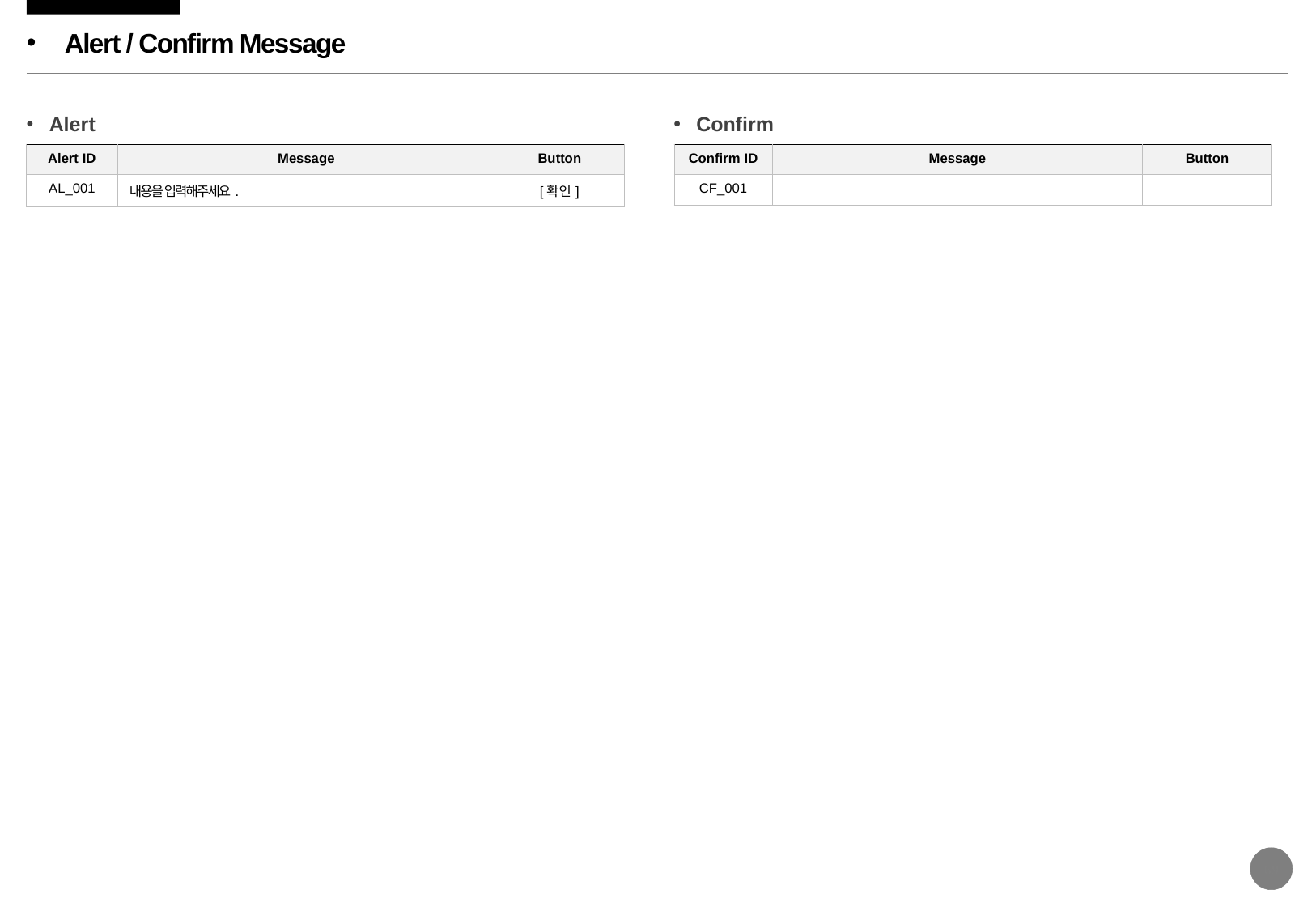

Alert / Confirm Message
Alert
Confirm
| Alert ID | Message | Button |
| --- | --- | --- |
| AL\_001 | 내용을 입력해주세요. | [확인] |
| Confirm ID | Message | Button |
| --- | --- | --- |
| CF\_001 |  |  |
69